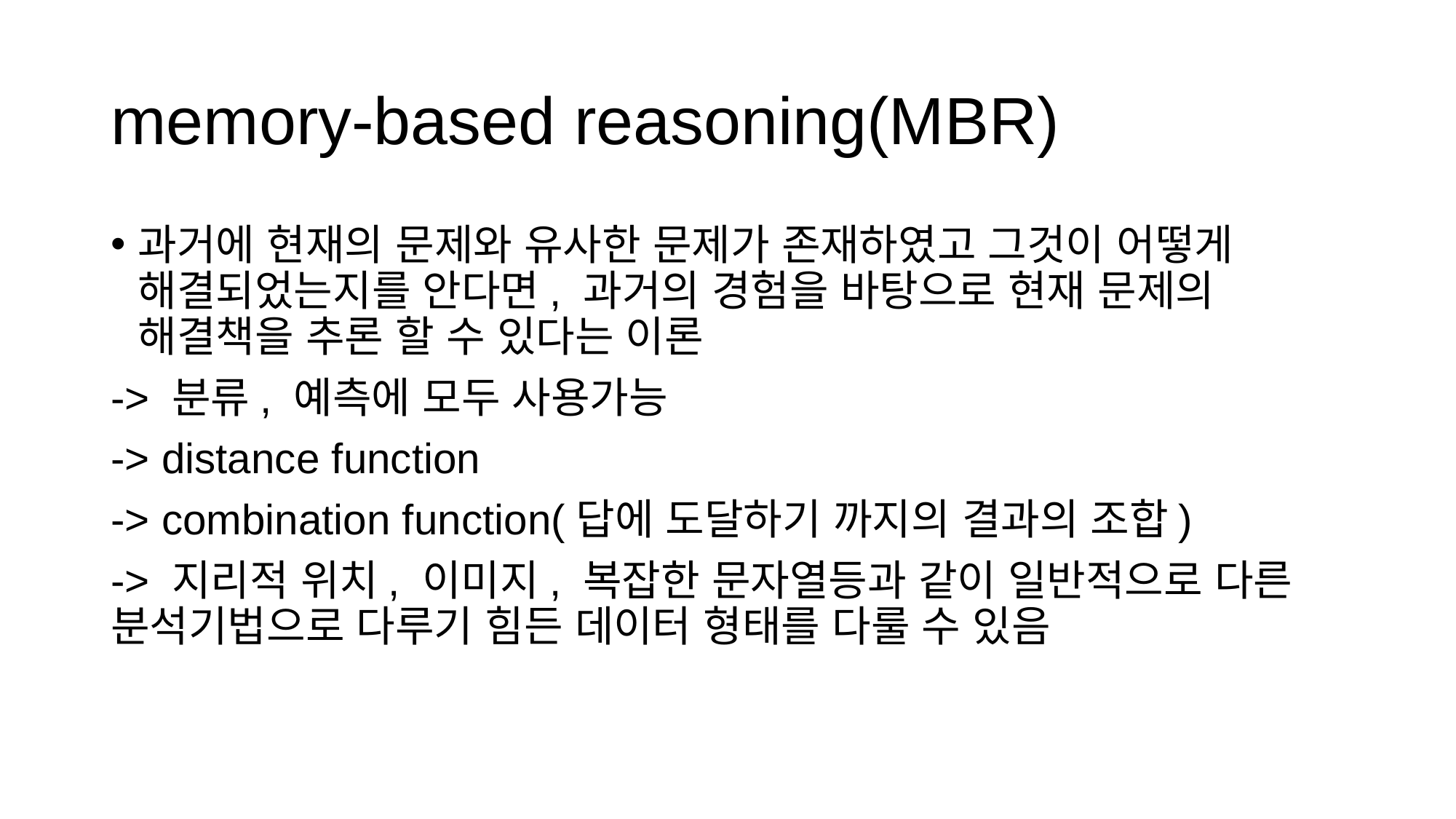

# memory-based reasoning(MBR)
과거에 현재의 문제와 유사한 문제가 존재하였고 그것이 어떻게 해결되었는지를 안다면, 과거의 경험을 바탕으로 현재 문제의 해결책을 추론 할 수 있다는 이론
-> 분류, 예측에 모두 사용가능
-> distance function
-> combination function(답에 도달하기 까지의 결과의 조합)
-> 지리적 위치, 이미지, 복잡한 문자열등과 같이 일반적으로 다른 분석기법으로 다루기 힘든 데이터 형태를 다룰 수 있음